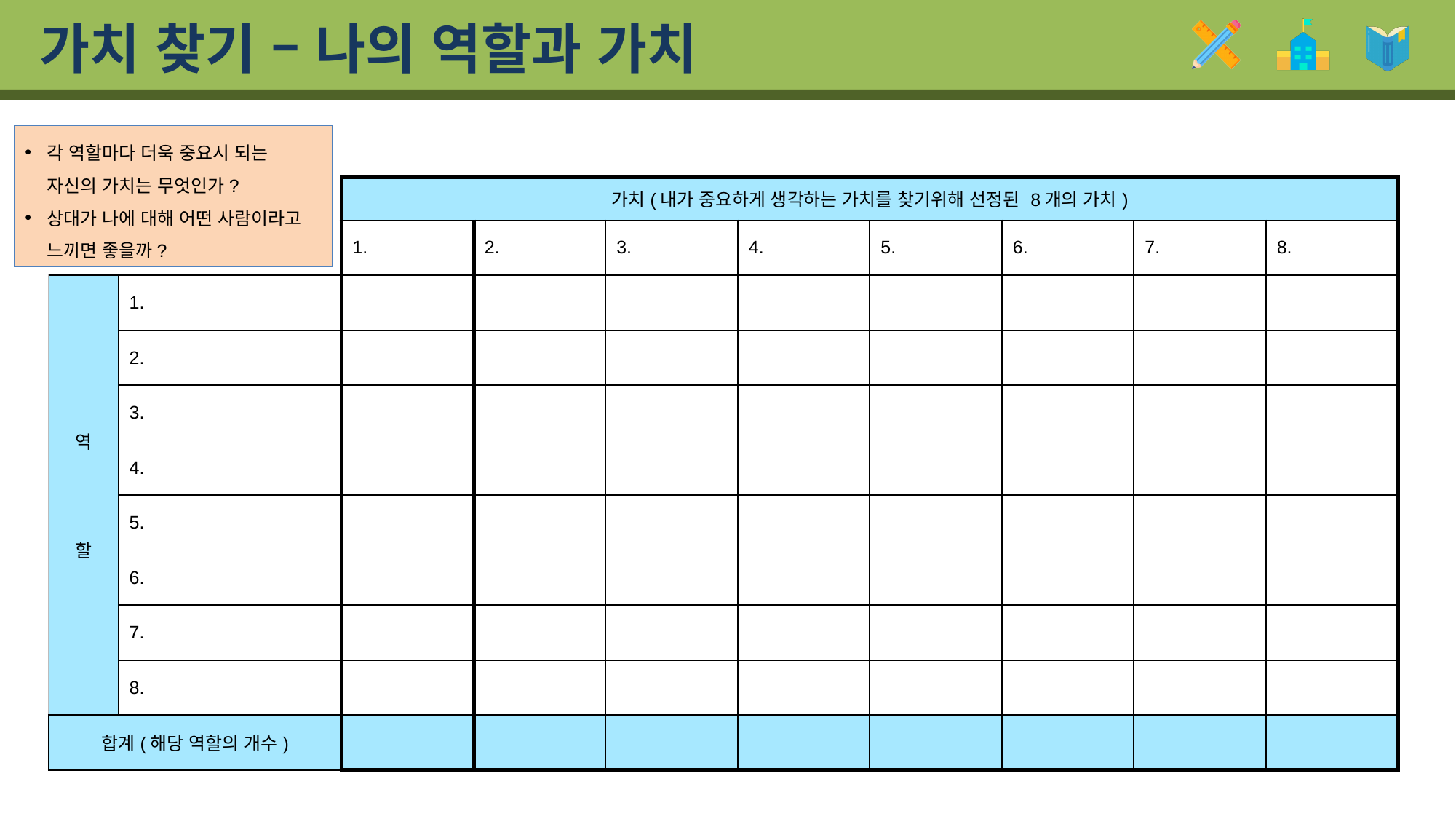

# 가치 찾기 – 나의 역할과 가치
각 역할마다 더욱 중요시 되는 자신의 가치는 무엇인가?
상대가 나에 대해 어떤 사람이라고   느끼면 좋을까?
|  |  | 가치(내가 중요하게 생각하는 가치를 찾기위해 선정된 8개의 가치) |  |  |  |  |  |  |  |
| --- | --- | --- | --- | --- | --- | --- | --- | --- | --- |
|  |  | 1. | 2. | 3. | 4. | 5. | 6. | 7. | 8. |
| 역 할 | 1. |  |  |  |  |  |  |  |  |
|  | 2. |  |  |  |  |  |  |  |  |
|  | 3. |  |  |  |  |  |  |  |  |
|  | 4. |  |  |  |  |  |  |  |  |
|  | 5. |  |  |  |  |  |  |  |  |
|  | 6. |  |  |  |  |  |  |  |  |
|  | 7. |  |  |  |  |  |  |  |  |
|  | 8. |  |  |  |  |  |  |  |  |
| 합계(해당 역할의 개수) |  |  |  |  |  |  |  |  |  |